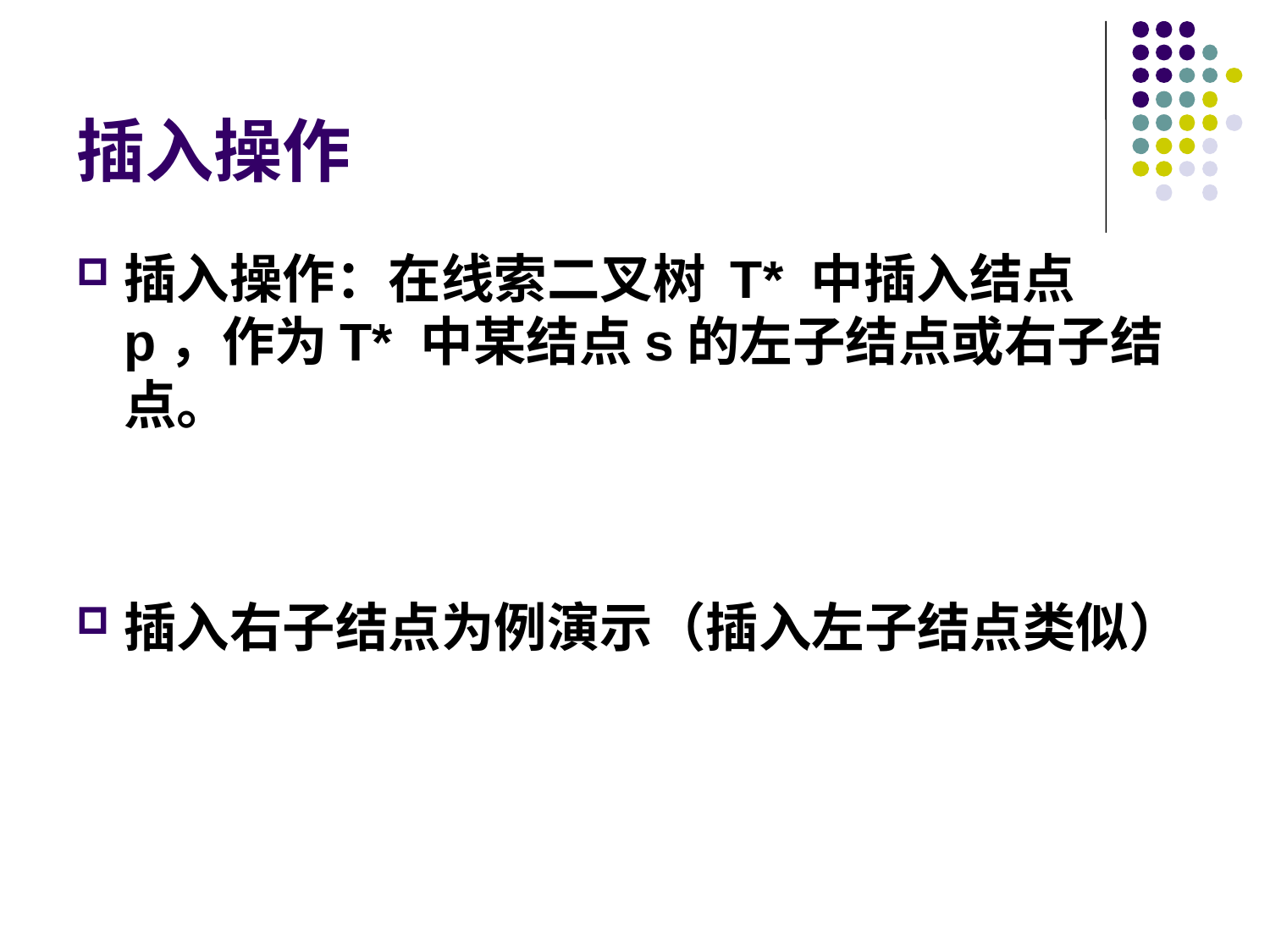

# 插入操作
插入操作：在线索二叉树 T* 中插入结点 p，作为T* 中某结点s的左子结点或右子结点。

插入右子结点为例演示（插入左子结点类似）